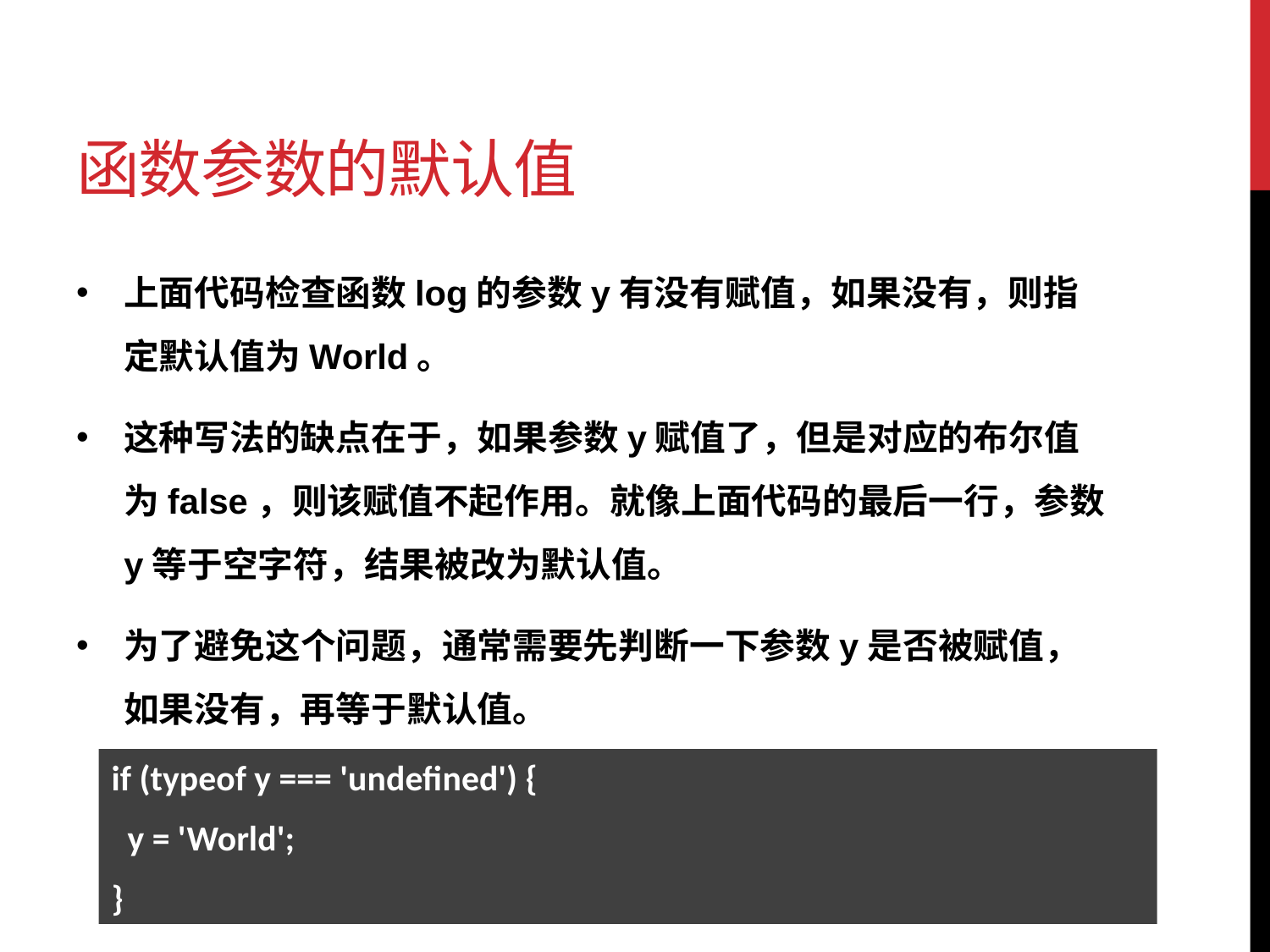

# 函数参数的默认值
上面代码检查函数log的参数y有没有赋值，如果没有，则指定默认值为World。
这种写法的缺点在于，如果参数y赋值了，但是对应的布尔值为false，则该赋值不起作用。就像上面代码的最后一行，参数y等于空字符，结果被改为默认值。
为了避免这个问题，通常需要先判断一下参数y是否被赋值，如果没有，再等于默认值。

if (typeof y === 'undefined') {
  y = 'World';
}